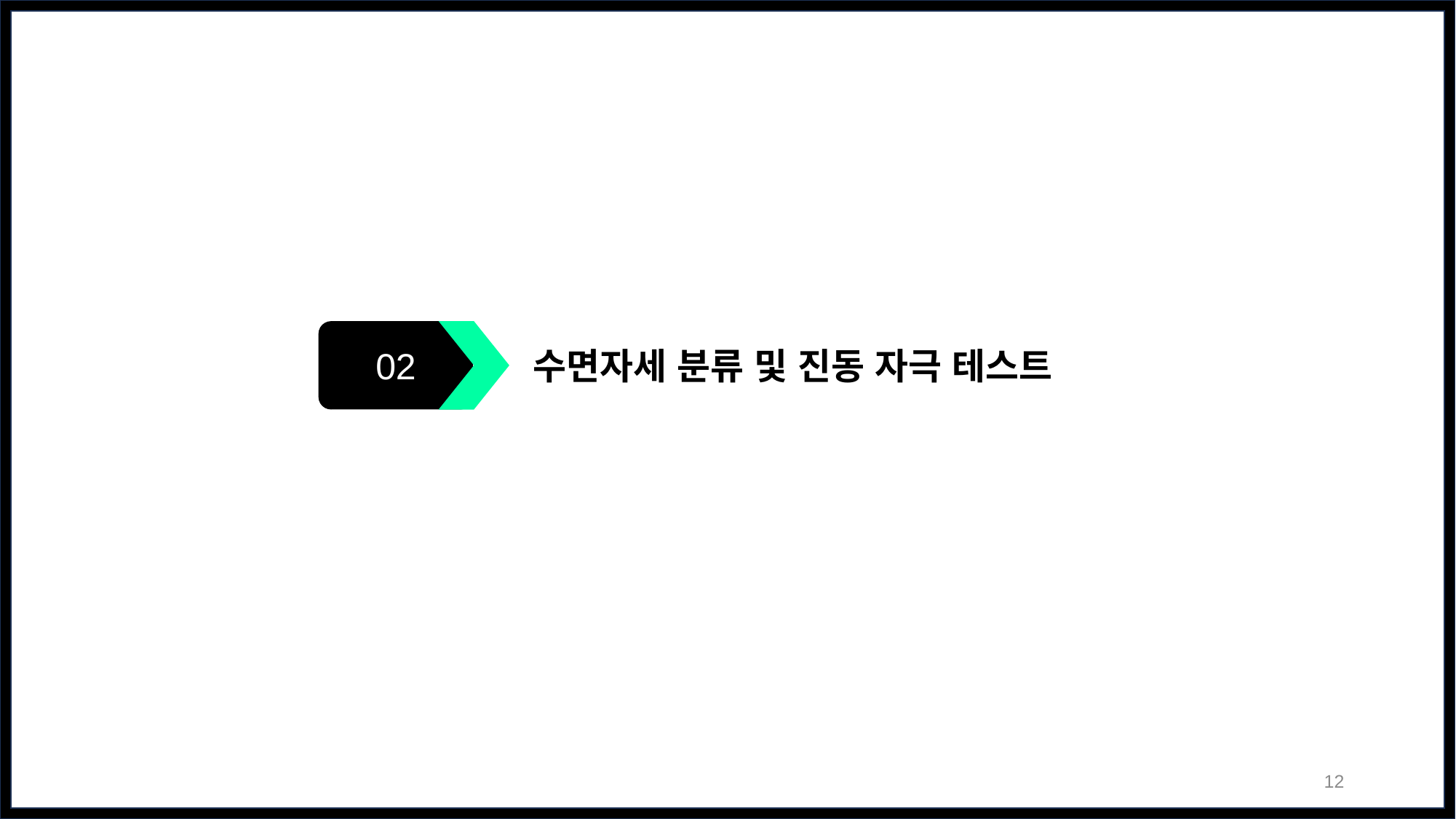

02
수면자세 분류 및 진동 자극 테스트
12